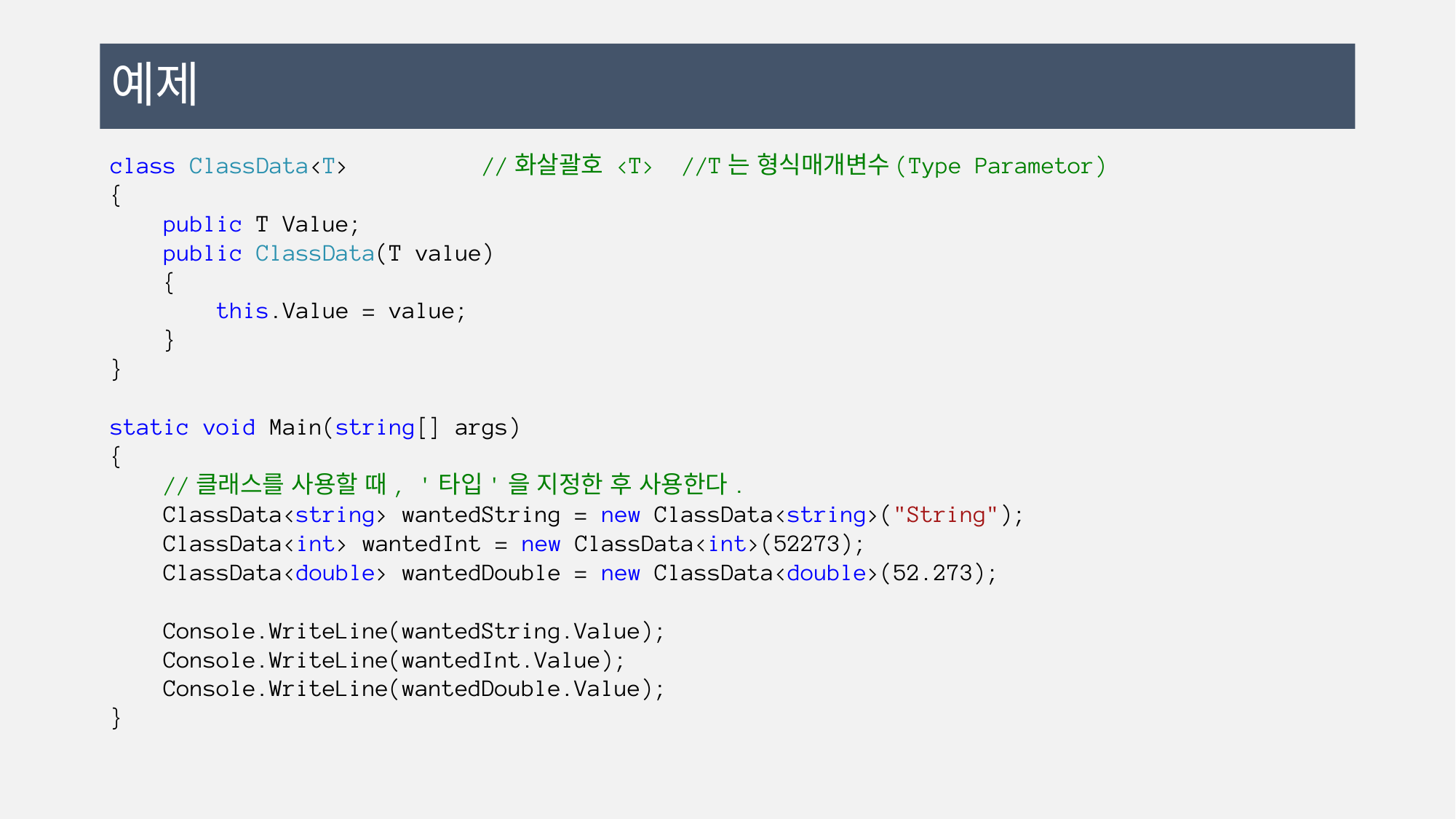

# 예제
class ClassData<T>          //화살괄호 <T>  //T는 형식매개변수(Type Parametor)
{
    public T Value;
    public ClassData(T value)
    {
        this.Value = value;
    }
}

static void Main(string[] args)
{
    //클래스를 사용할 때, '타입'을 지정한 후 사용한다.
    ClassData<string> wantedString = new ClassData<string>("String");
    ClassData<int> wantedInt = new ClassData<int>(52273);
    ClassData<double> wantedDouble = new ClassData<double>(52.273);

    Console.WriteLine(wantedString.Value);
    Console.WriteLine(wantedInt.Value);
    Console.WriteLine(wantedDouble.Value);
}